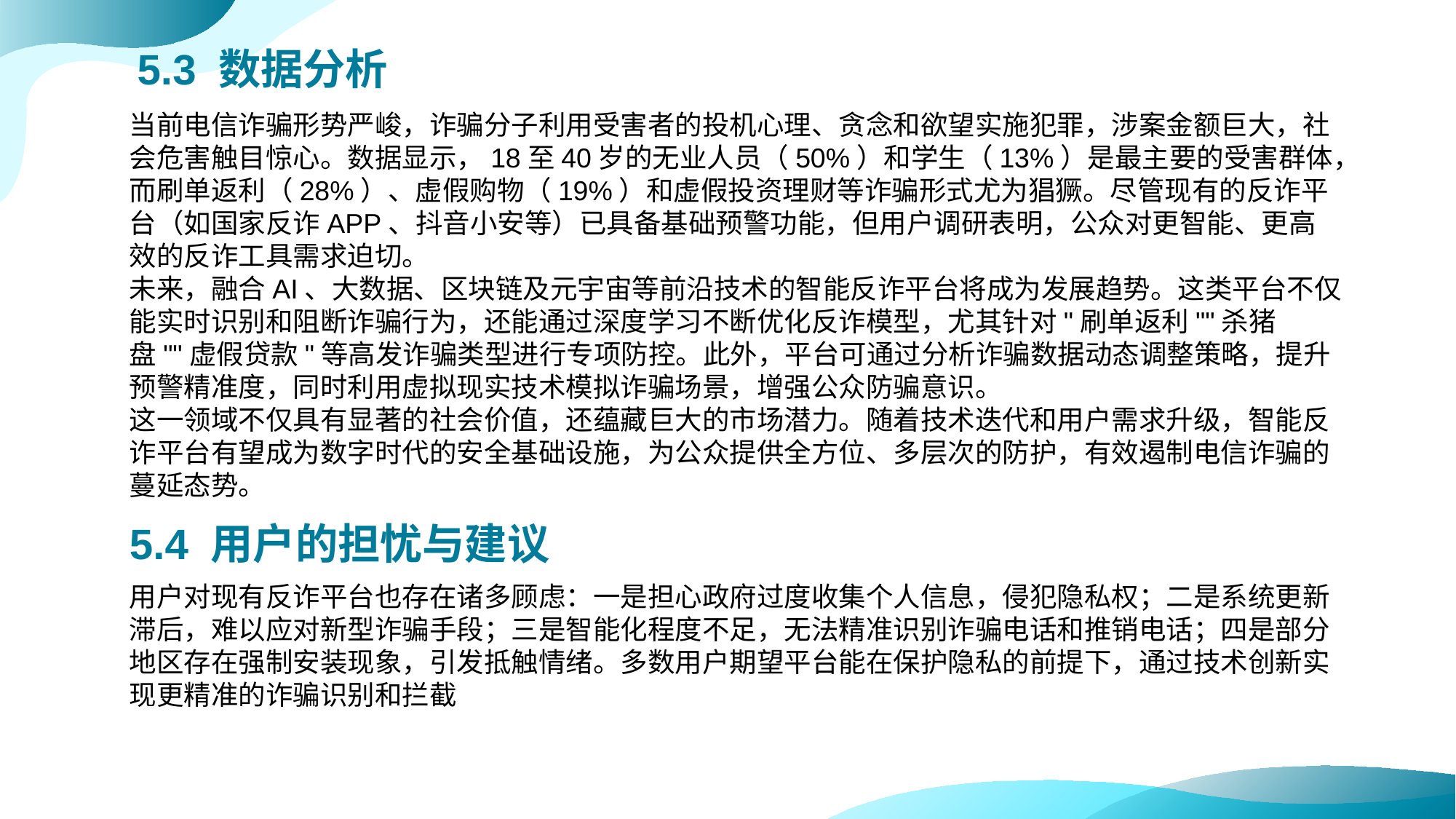

# 5.3 数据分析
当前电信诈骗形势严峻，诈骗分子利用受害者的投机心理、贪念和欲望实施犯罪，涉案金额巨大，社会危害触目惊心。数据显示，18至40岁的无业人员（50%）和学生（13%）是最主要的受害群体，而刷单返利（28%）、虚假购物（19%）和虚假投资理财等诈骗形式尤为猖獗。尽管现有的反诈平台（如国家反诈APP、抖音小安等）已具备基础预警功能，但用户调研表明，公众对更智能、更高效的反诈工具需求迫切。
未来，融合AI、大数据、区块链及元宇宙等前沿技术的智能反诈平台将成为发展趋势。这类平台不仅能实时识别和阻断诈骗行为，还能通过深度学习不断优化反诈模型，尤其针对"刷单返利""杀猪盘""虚假贷款"等高发诈骗类型进行专项防控。此外，平台可通过分析诈骗数据动态调整策略，提升预警精准度，同时利用虚拟现实技术模拟诈骗场景，增强公众防骗意识。
这一领域不仅具有显著的社会价值，还蕴藏巨大的市场潜力。随着技术迭代和用户需求升级，智能反诈平台有望成为数字时代的安全基础设施，为公众提供全方位、多层次的防护，有效遏制电信诈骗的蔓延态势。

5.4 用户的担忧与建议
用户对现有反诈平台也存在诸多顾虑：一是担心政府过度收集个人信息，侵犯隐私权；二是系统更新滞后，难以应对新型诈骗手段；三是智能化程度不足，无法精准识别诈骗电话和推销电话；四是部分地区存在强制安装现象，引发抵触情绪。多数用户期望平台能在保护隐私的前提下，通过技术创新实现更精准的诈骗识别和拦截